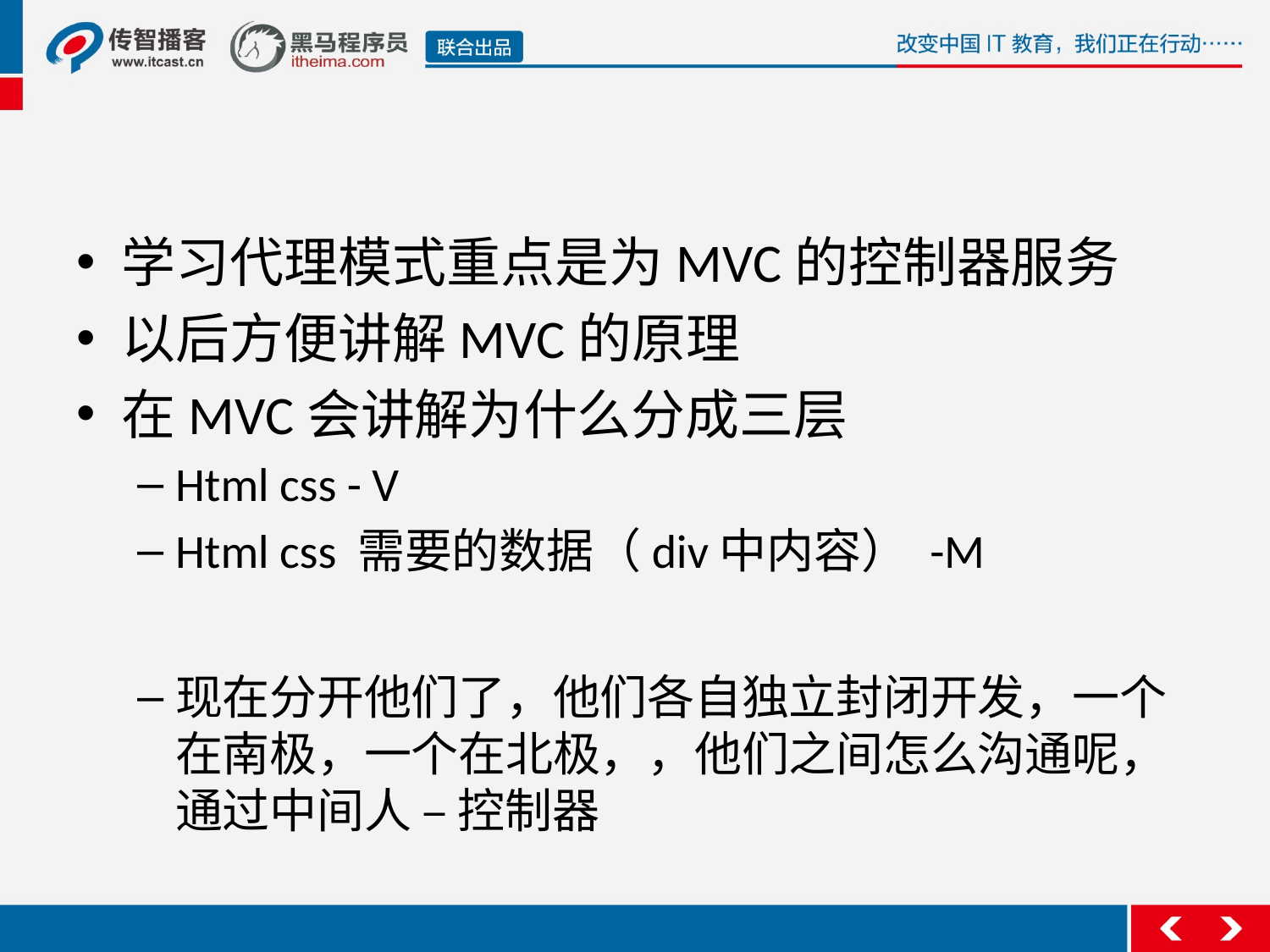

#
学习代理模式重点是为MVC的控制器服务
以后方便讲解MVC的原理
在MVC会讲解为什么分成三层
Html css - V
Html css 需要的数据（div中内容） -M

现在分开他们了，他们各自独立封闭开发，一个在南极，一个在北极，，他们之间怎么沟通呢，通过中间人 – 控制器